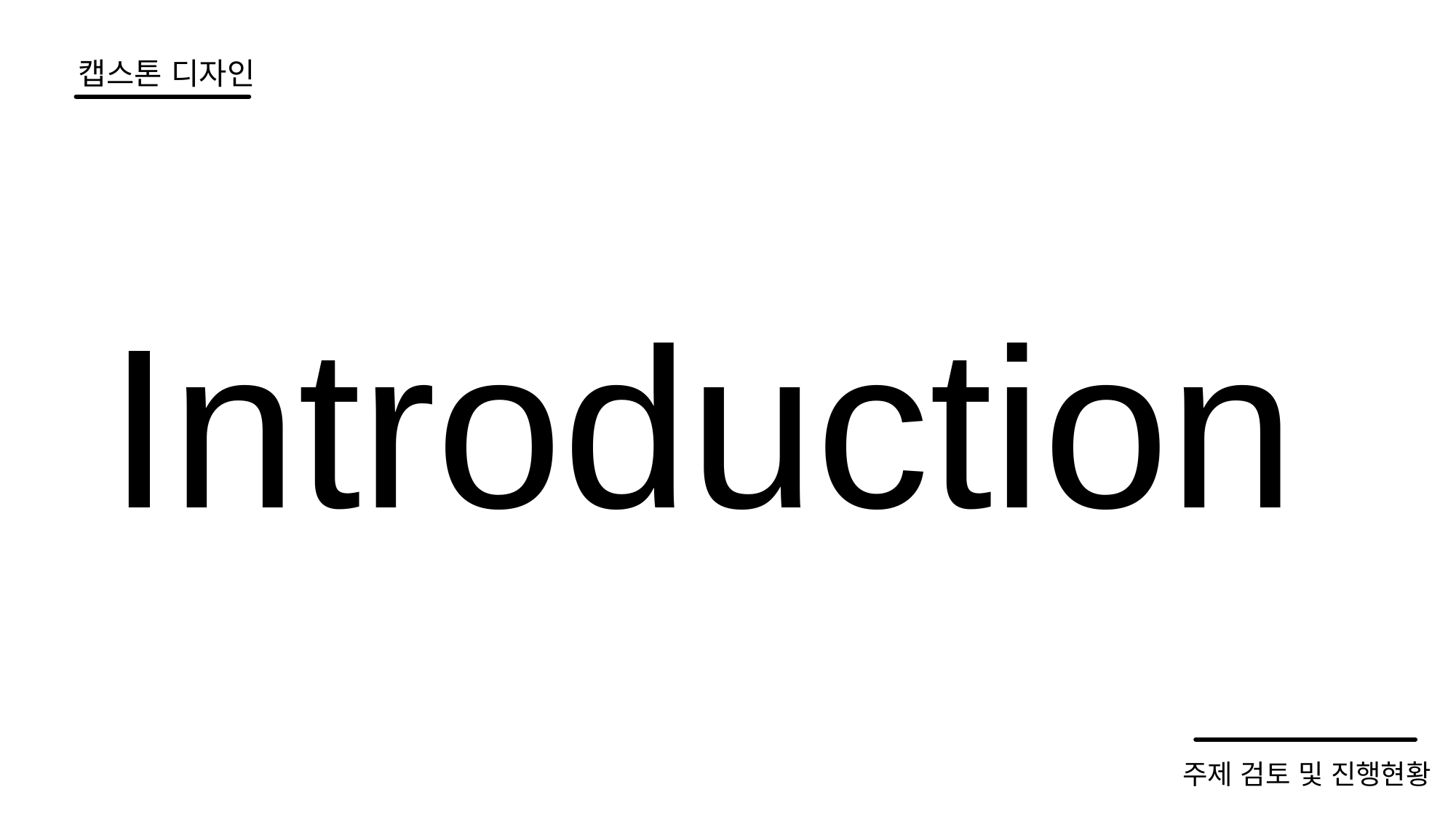

# 캡스톤 디자인
Introduction
주제 검토 및 진행현황